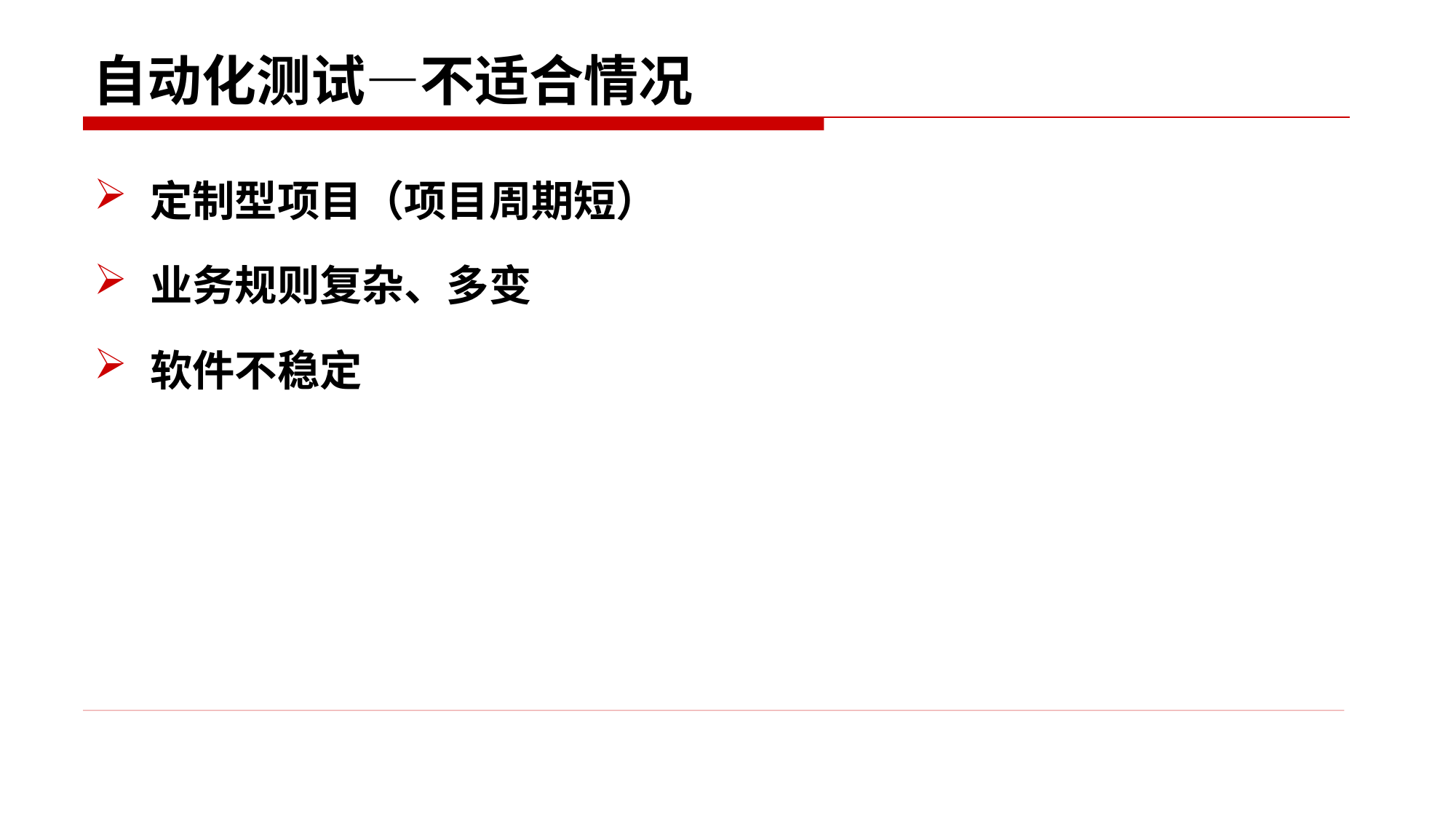

# 自动化测试—不适合情况
定制型项目（项目周期短）
业务规则复杂、多变
软件不稳定